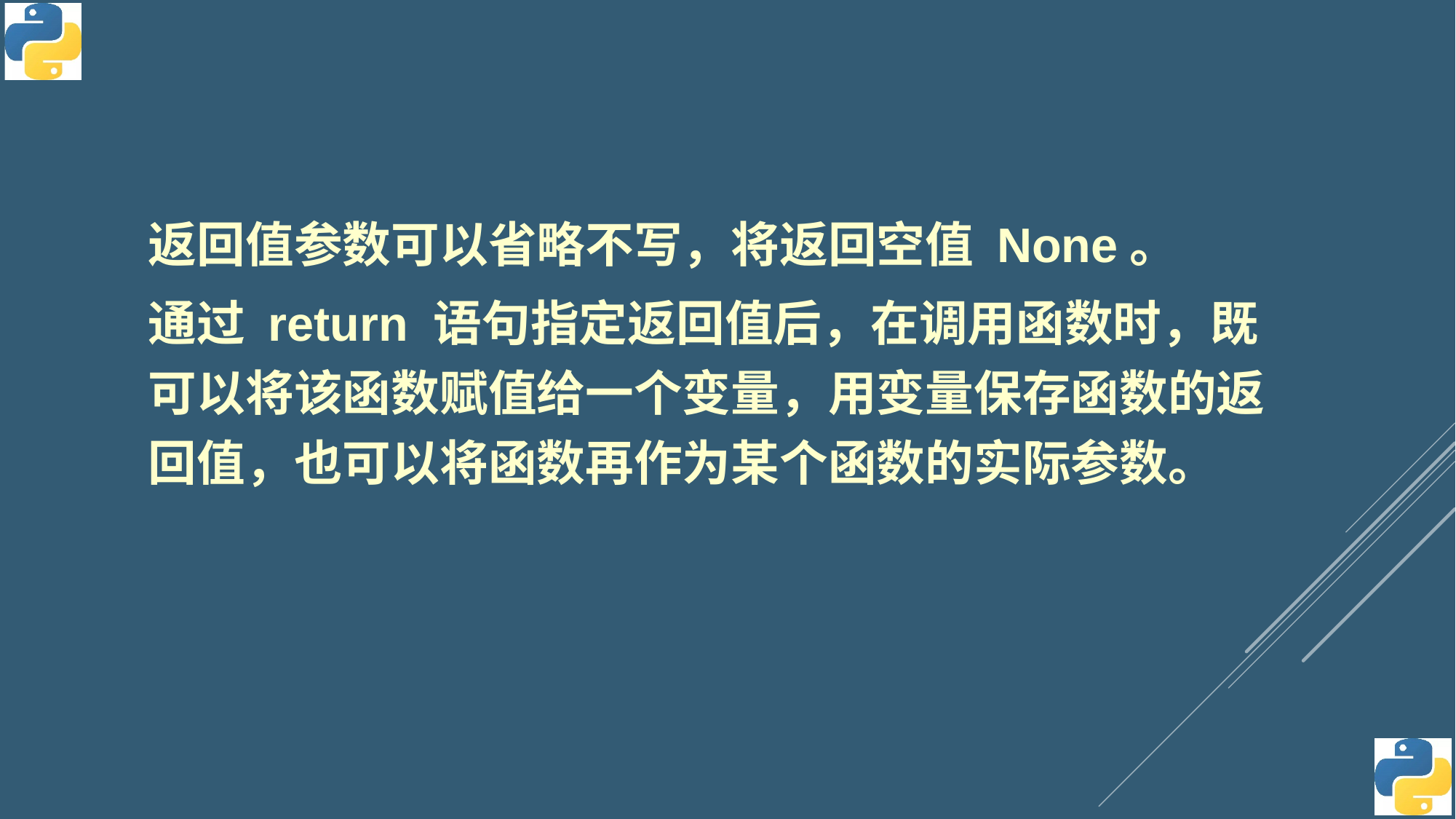

返回值参数可以省略不写，将返回空值 None。
通过 return 语句指定返回值后，在调用函数时，既可以将该函数赋值给一个变量，用变量保存函数的返回值，也可以将函数再作为某个函数的实际参数。